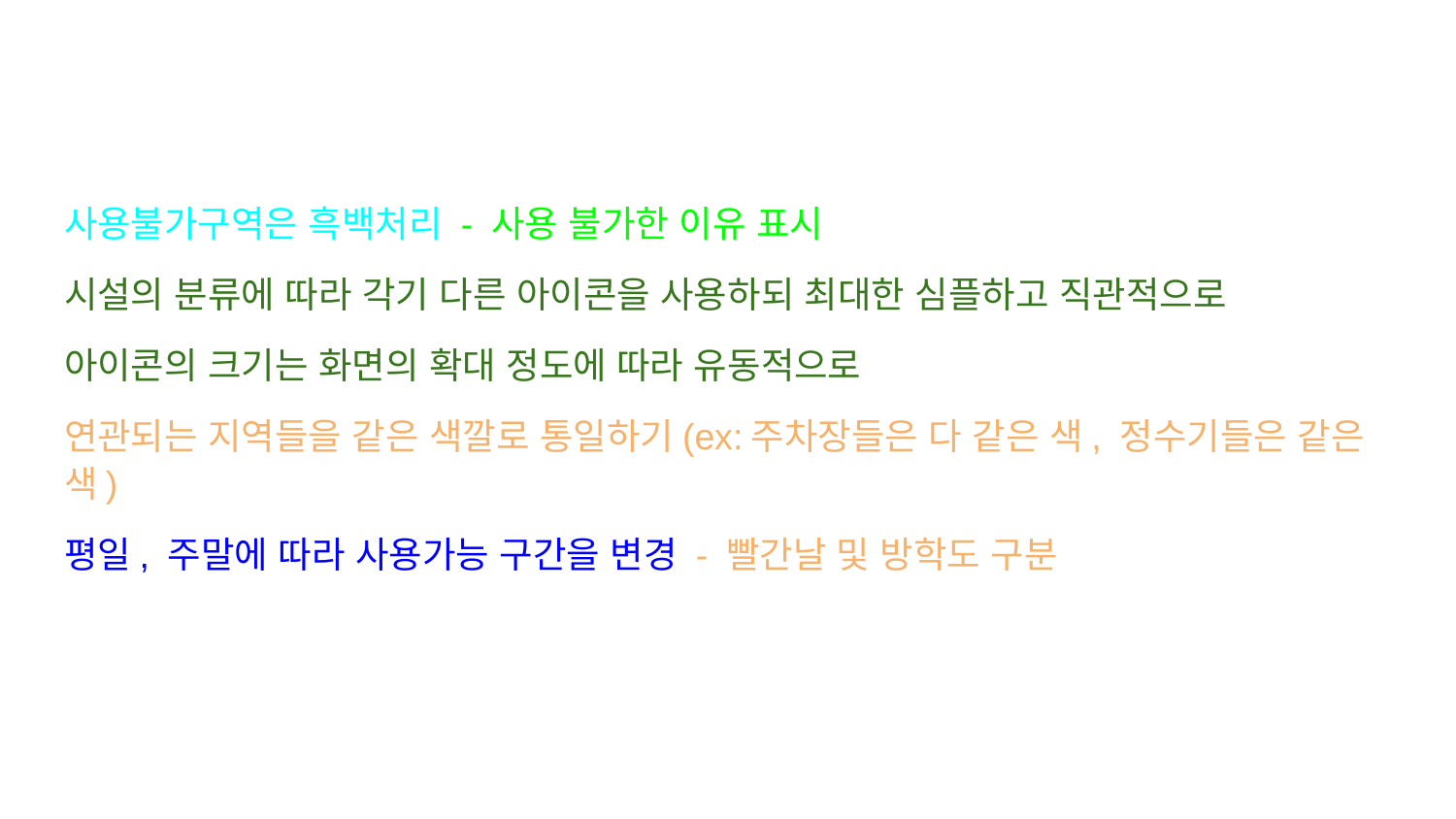

#
사용불가구역은 흑백처리 - 사용 불가한 이유 표시
시설의 분류에 따라 각기 다른 아이콘을 사용하되 최대한 심플하고 직관적으로
아이콘의 크기는 화면의 확대 정도에 따라 유동적으로
연관되는 지역들을 같은 색깔로 통일하기(ex:주차장들은 다 같은 색, 정수기들은 같은 색)
평일, 주말에 따라 사용가능 구간을 변경 - 빨간날 및 방학도 구분